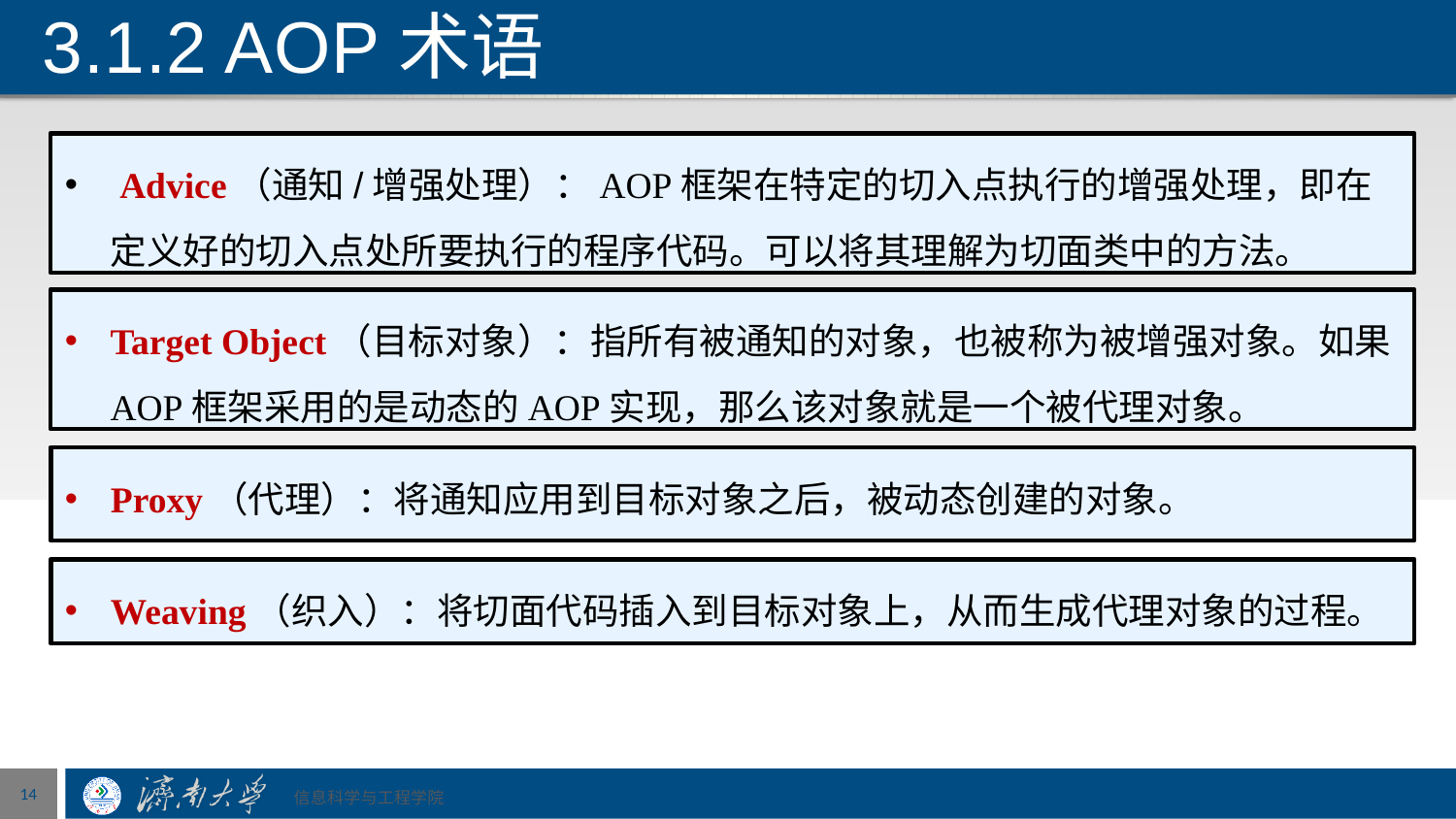

# 3.1.2 AOP术语
 Advice（通知/增强处理）：AOP框架在特定的切入点执行的增强处理，即在定义好的切入点处所要执行的程序代码。可以将其理解为切面类中的方法。
Target Object（目标对象）：指所有被通知的对象，也被称为被增强对象。如果AOP框架采用的是动态的AOP实现，那么该对象就是一个被代理对象。
Proxy（代理）：将通知应用到目标对象之后，被动态创建的对象。
Weaving（织入）：将切面代码插入到目标对象上，从而生成代理对象的过程。